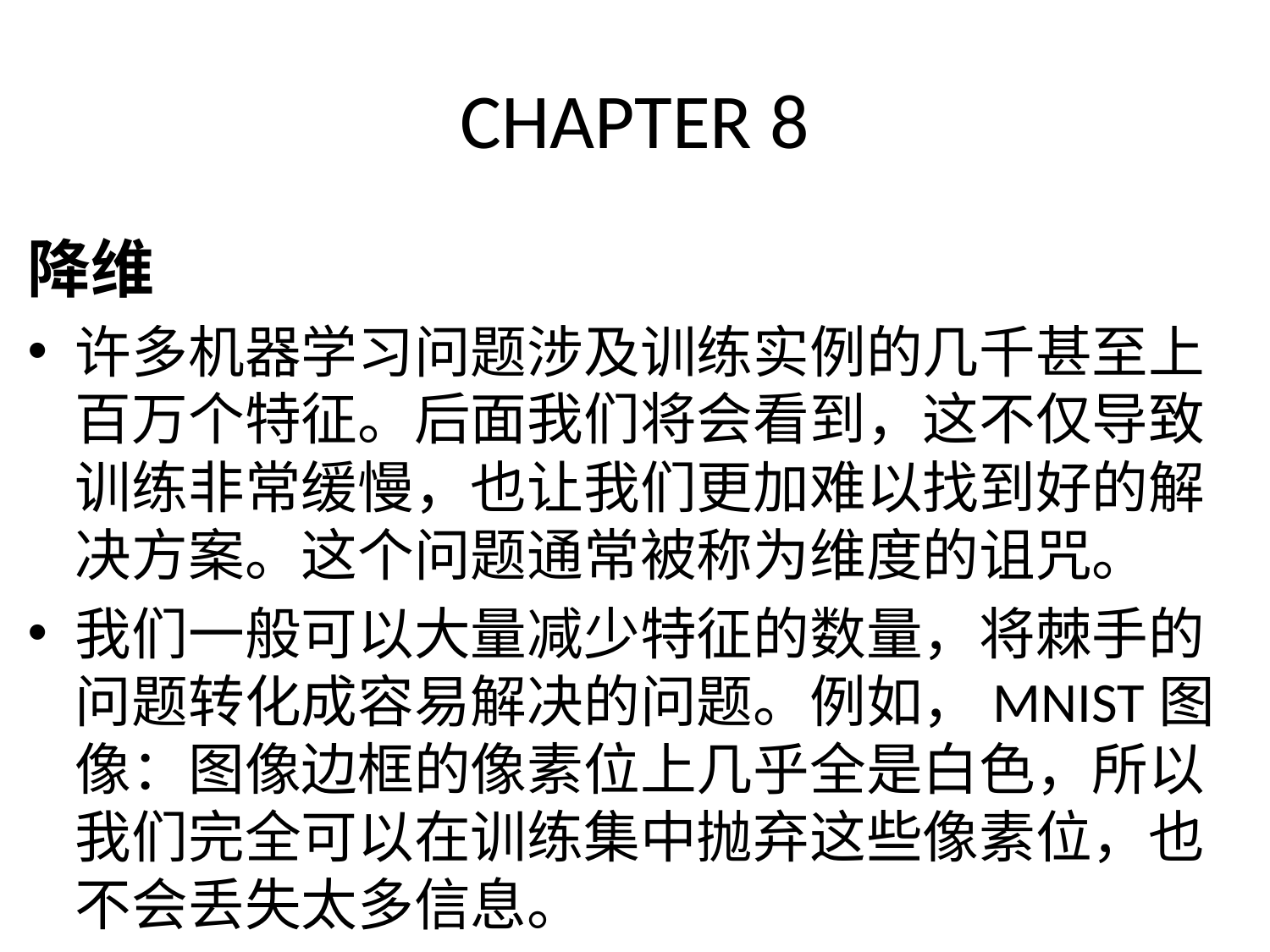

# CHAPTER 8
降维
许多机器学习问题涉及训练实例的几千甚至上百万个特征。后面我们将会看到，这不仅导致训练非常缓慢，也让我们更加难以找到好的解决方案。这个问题通常被称为维度的诅咒。
我们一般可以大量减少特征的数量，将棘手的问题转化成容易解决的问题。例如，MNIST图像：图像边框的像素位上几乎全是白色，所以我们完全可以在训练集中抛弃这些像素位，也不会丢失太多信息。